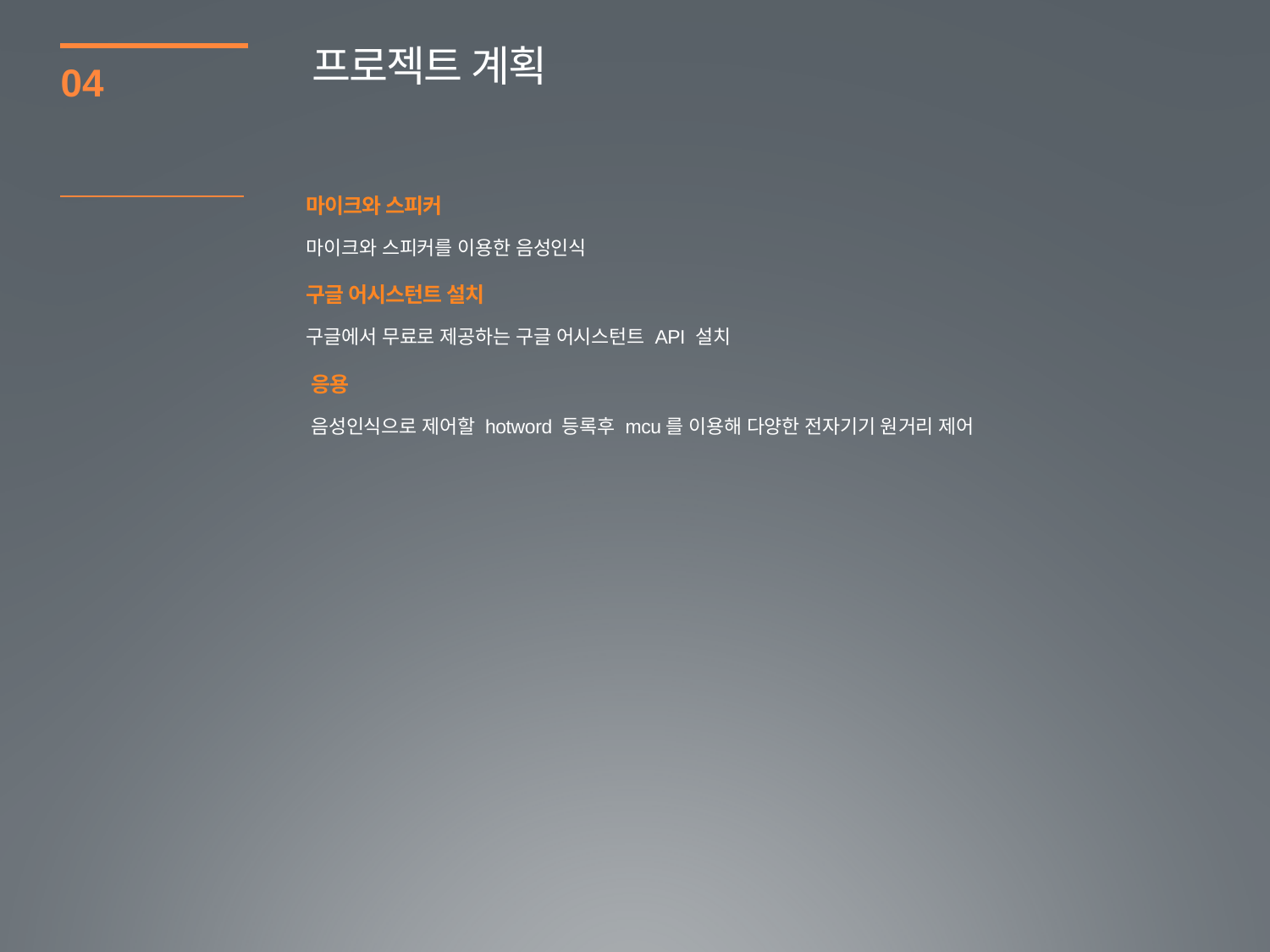

프로젝트 계획
04
마이크와 스피커
마이크와 스피커를 이용한 음성인식
구글 어시스턴트 설치
구글에서 무료로 제공하는 구글 어시스턴트 API 설치
응용
음성인식으로 제어할 hotword 등록후 mcu를 이용해 다양한 전자기기 원거리 제어